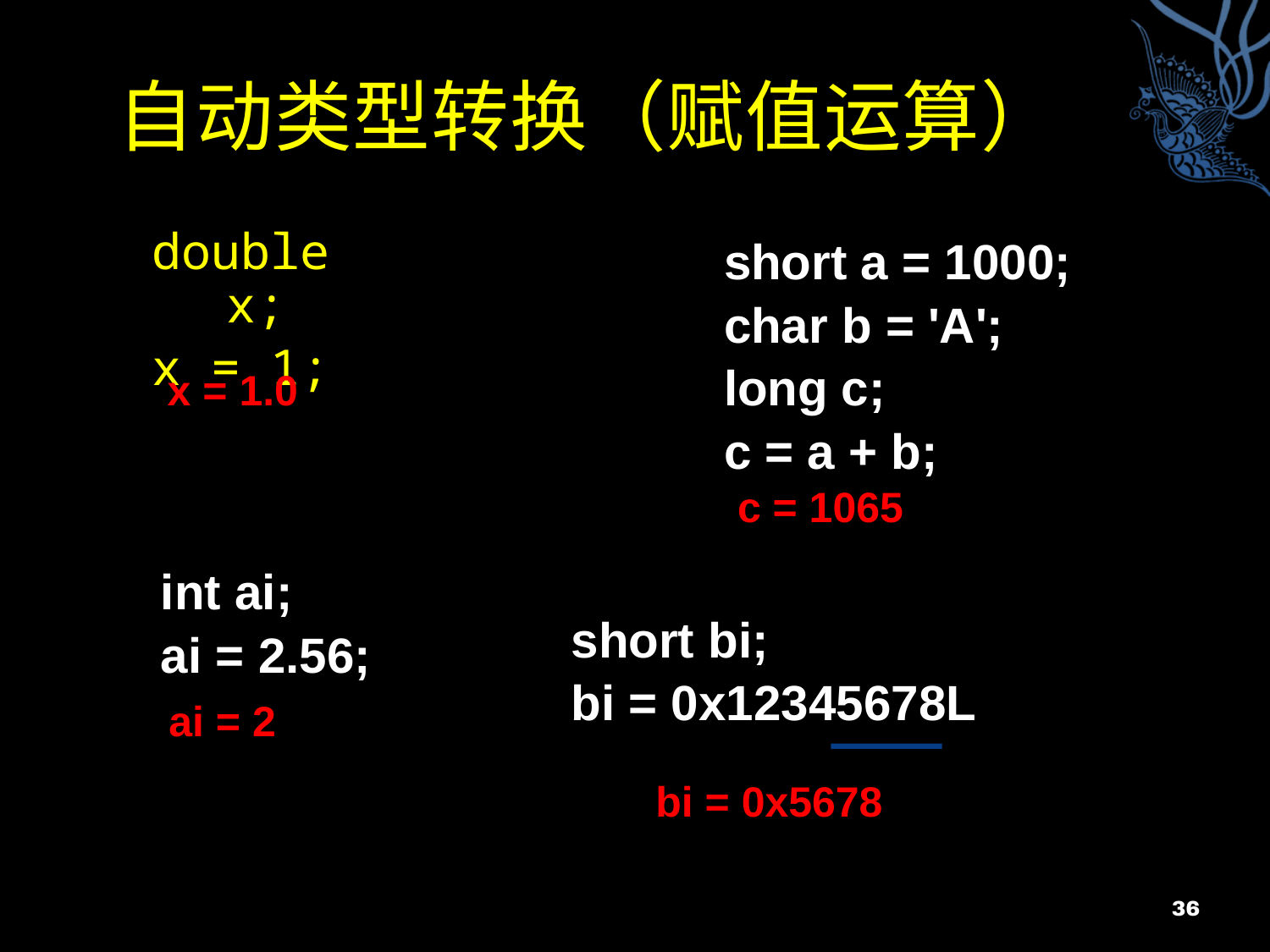

# 自动类型转换（赋值运算）
double x;
x = 1;
short a = 1000;
char b = 'A';
long c;
c = a + b;
x = 1.0
c = 1065
int ai;
ai = 2.56;
short bi;
bi = 0x12345678L
ai = 2

bi = 0x5678
36